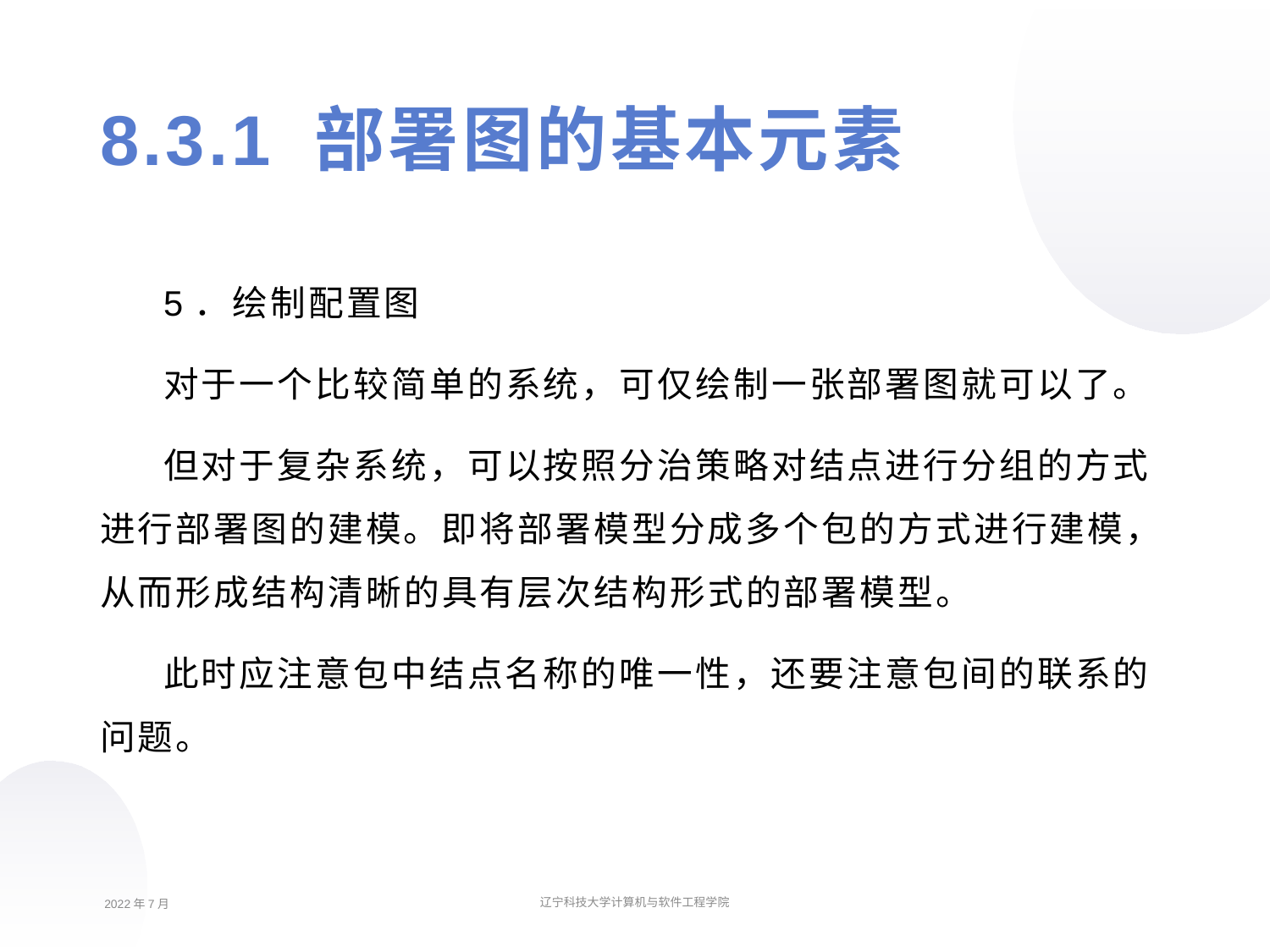

8.3.1 部署图的基本元素
5．绘制配置图
对于一个比较简单的系统，可仅绘制一张部署图就可以了。
但对于复杂系统，可以按照分治策略对结点进行分组的方式进行部署图的建模。即将部署模型分成多个包的方式进行建模，从而形成结构清晰的具有层次结构形式的部署模型。
此时应注意包中结点名称的唯一性，还要注意包间的联系的问题。

2022年7月
辽宁科技大学计算机与软件工程学院
83